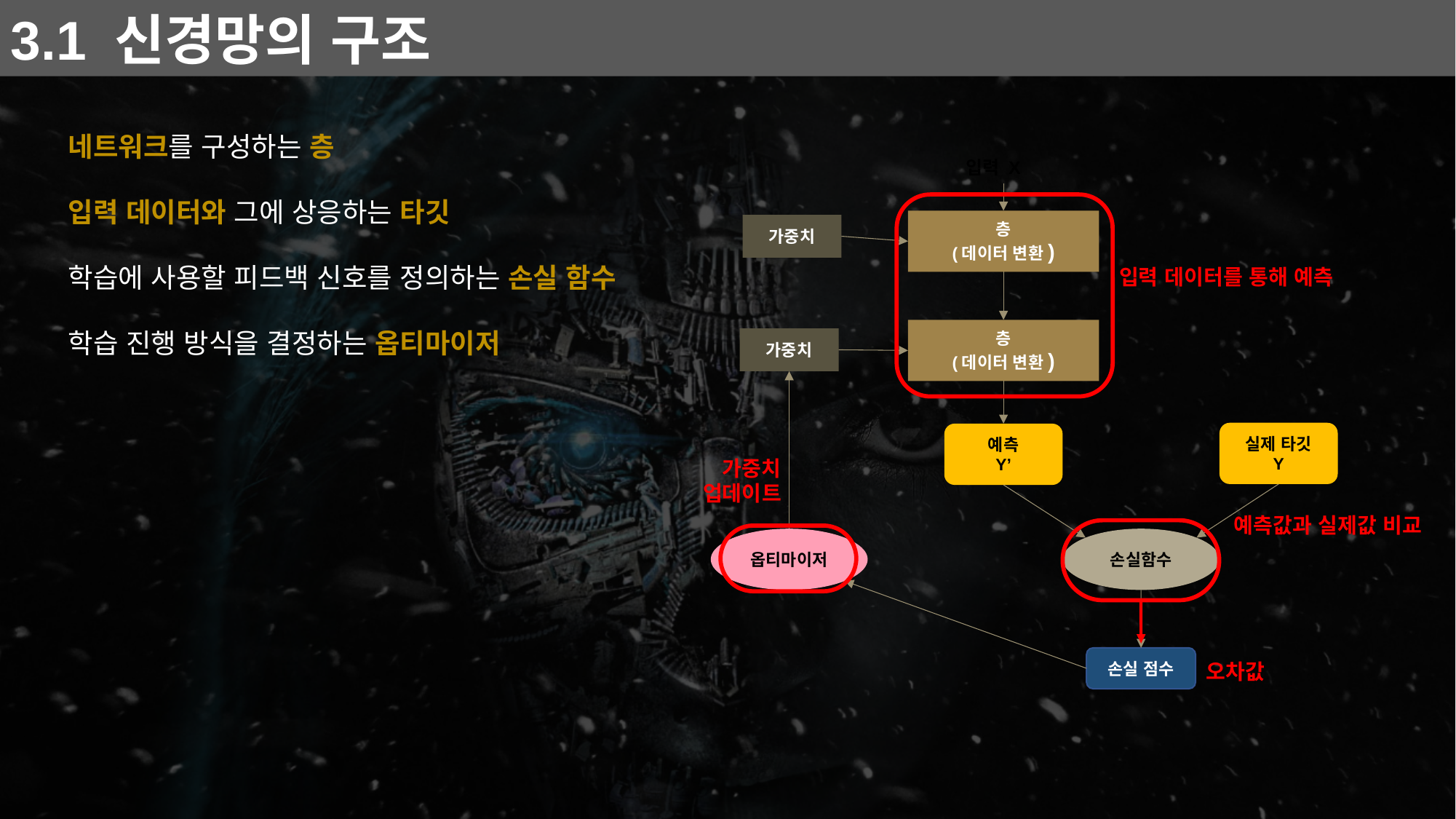

3.1 신경망의 구조

네트워크를 구성하는 층

입력 데이터와 그에 상응하는 타깃

학습에 사용할 피드백 신호를 정의하는 손실 함수

학습 진행 방식을 결정하는 옵티마이저

입력 X

입력 데이터를 통해 예측
층
(데이터 변환)
가중치
층
(데이터 변환)
가중치
실제 타깃
Y
예측
Y’
가중치
업데이트

예측값과 실제값 비교

오차값
옵티마이저
손실함수
손실 점수